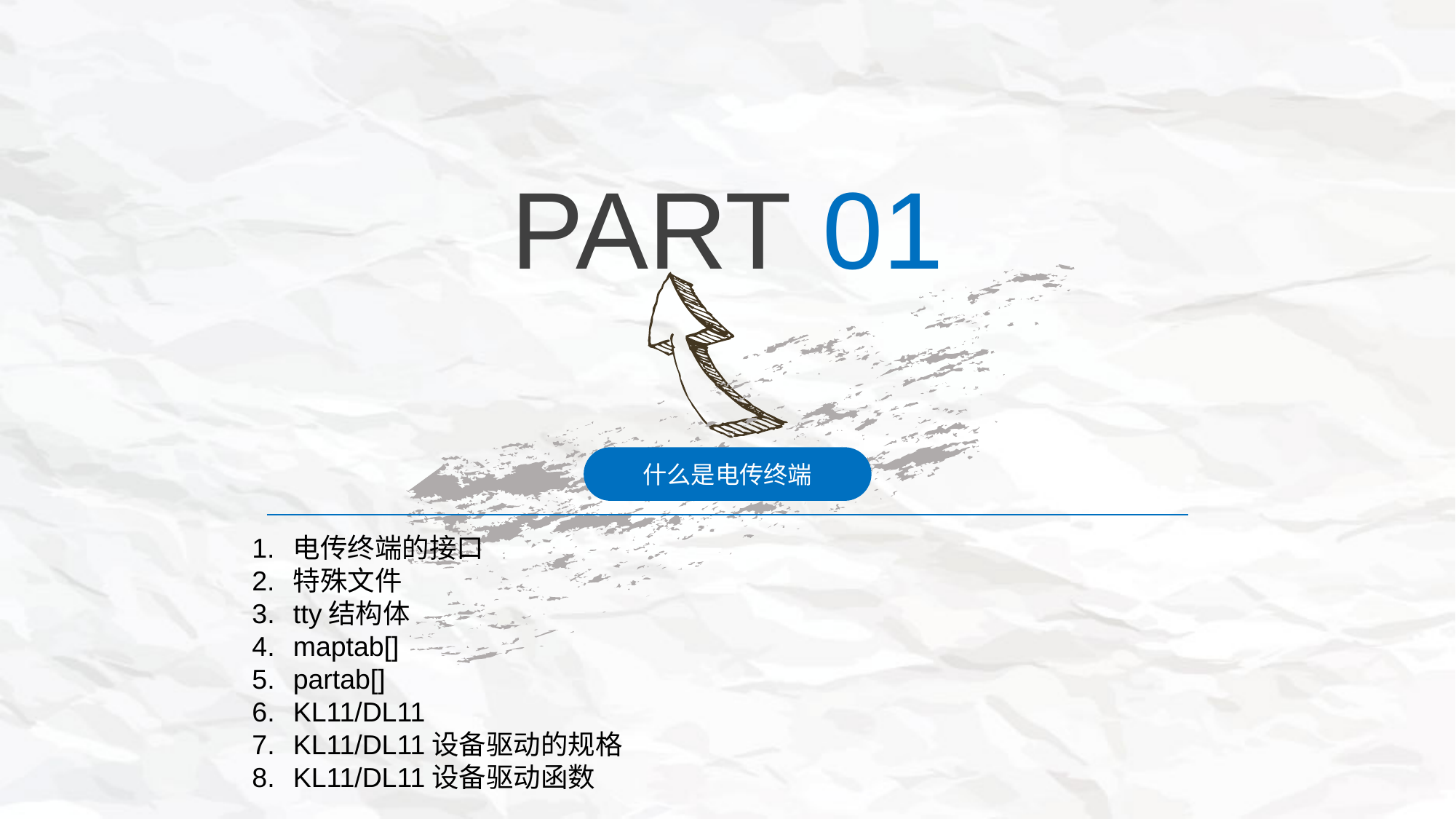

PART 01

什么是电传终端
电传终端的接口
特殊文件
tty结构体
maptab[]
partab[]
KL11/DL11
KL11/DL11设备驱动的规格
KL11/DL11设备驱动函数